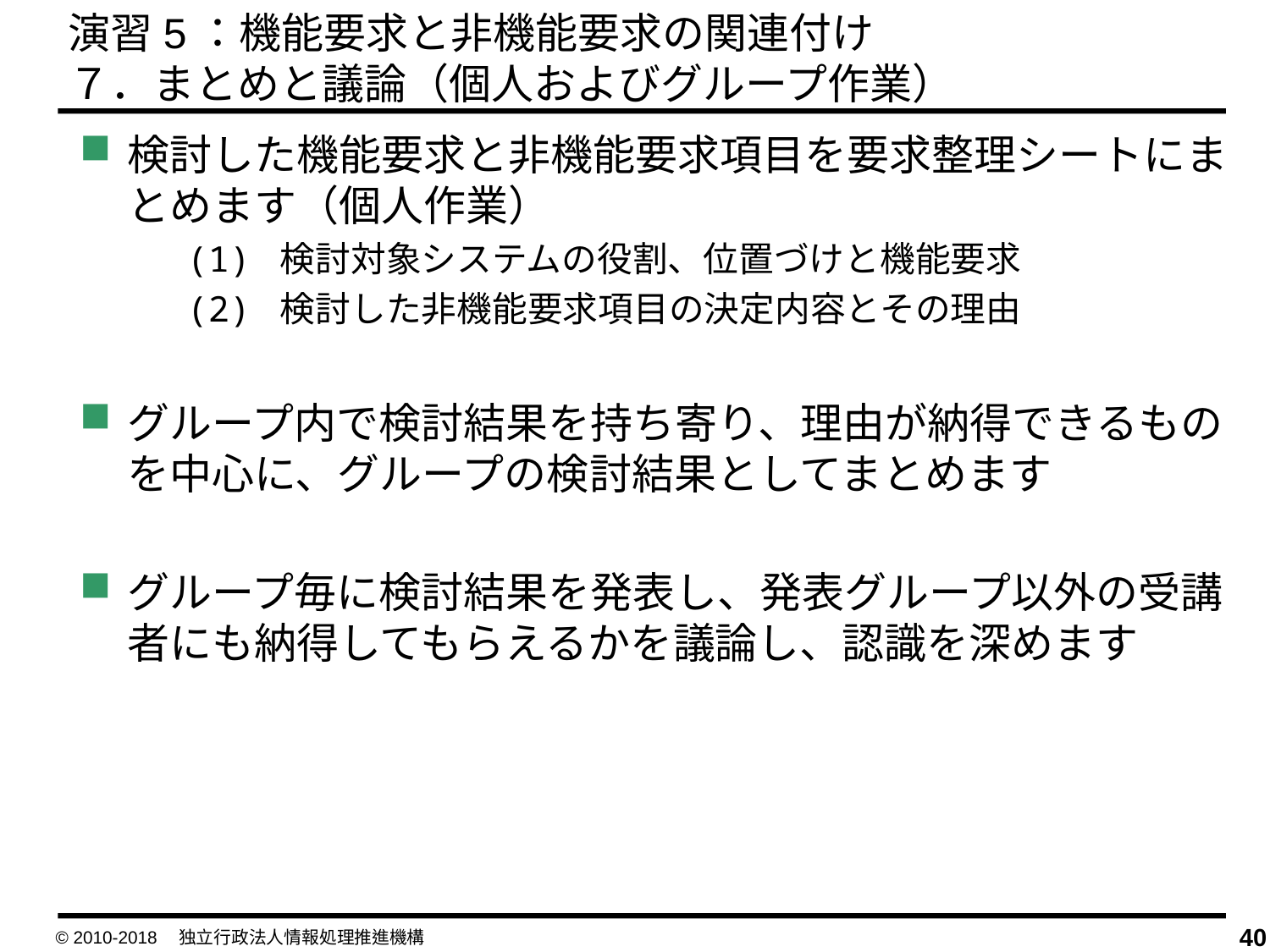

演習5：機能要求と非機能要求の関連付け
７．まとめと議論（個人およびグループ作業）
検討した機能要求と非機能要求項目を要求整理シートにまとめます（個人作業）
　(1) 検討対象システムの役割、位置づけと機能要求
　(2) 検討した非機能要求項目の決定内容とその理由

グループ内で検討結果を持ち寄り、理由が納得できるものを中心に、グループの検討結果としてまとめます

グループ毎に検討結果を発表し、発表グループ以外の受講者にも納得してもらえるかを議論し、認識を深めます